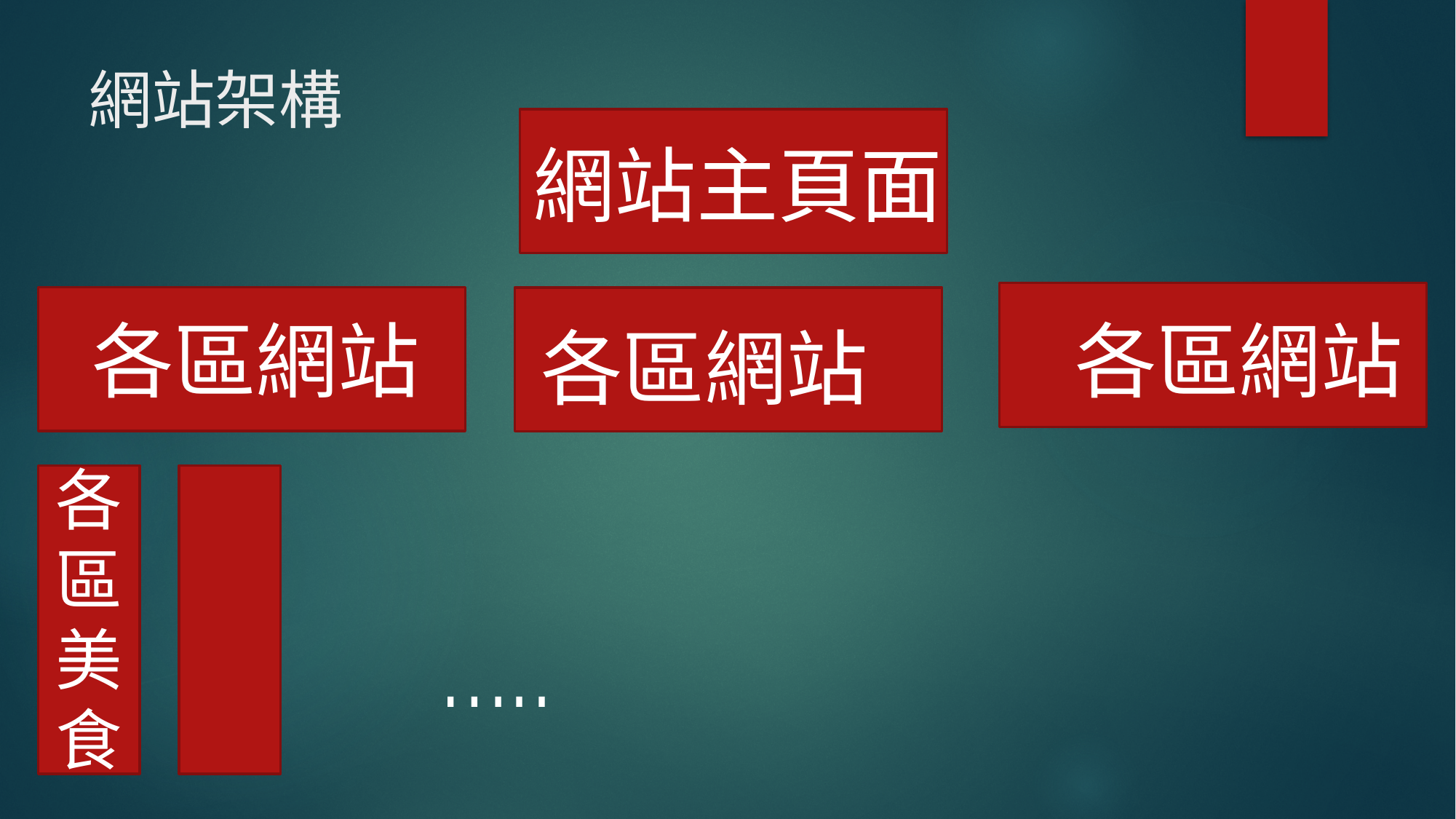

# 網站架構

網站主頁面

各區網站
各區網站
各區網站
各區美食

…..